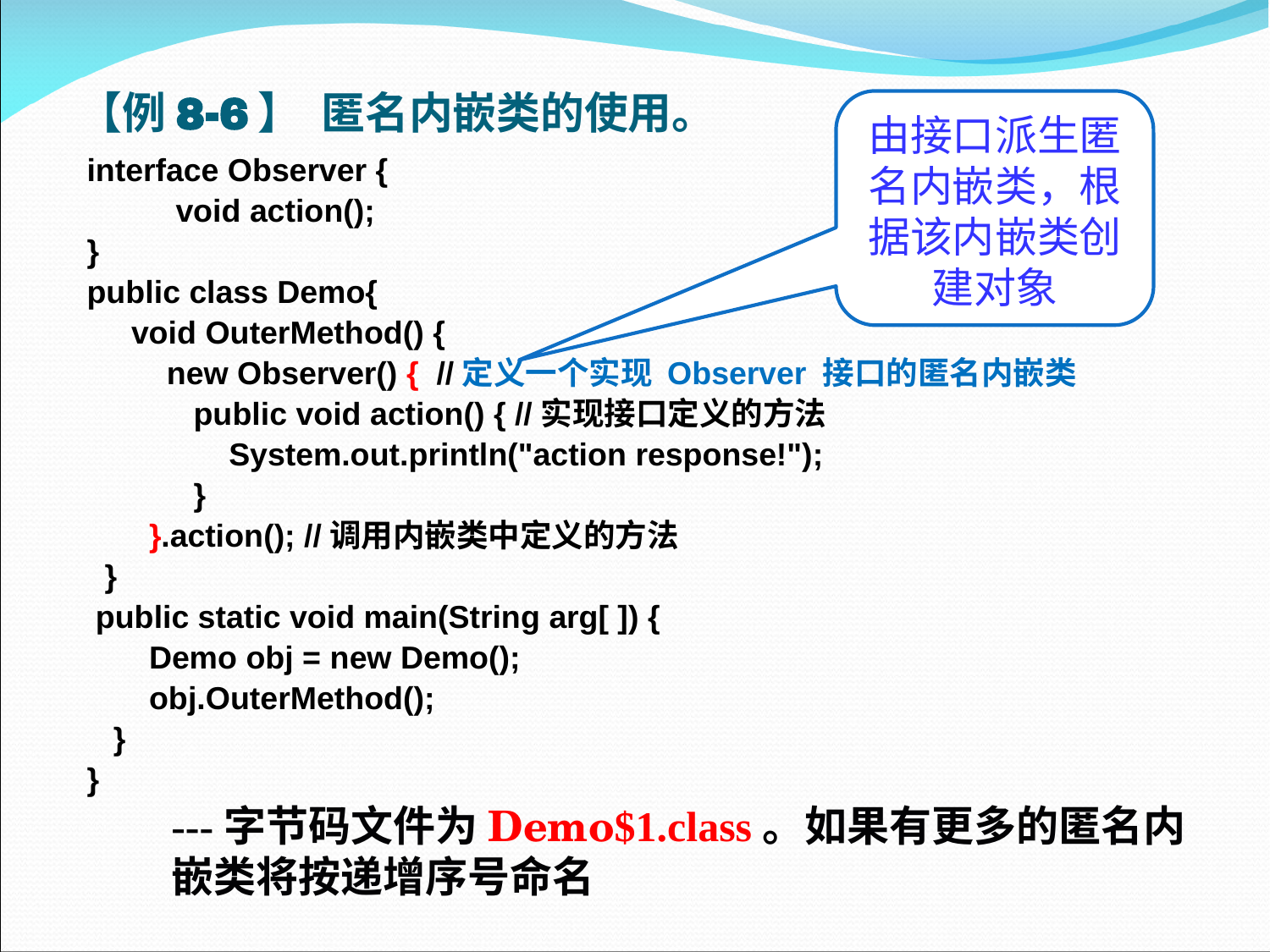

# 【例8-6】  匿名内嵌类的使用。
由接口派生匿名内嵌类，根据该内嵌类创建对象
interface Observer {
          void action();
}
public class Demo{
     void OuterMethod() {
         new Observer() {  //定义一个实现 Observer 接口的匿名内嵌类
            public void action() { //实现接口定义的方法
                System.out.println("action response!");
            }
       }.action(); //调用内嵌类中定义的方法
  }
 public static void main(String arg[ ]) {
       Demo obj = new Demo();
       obj.OuterMethod();
   }
}
---字节码文件为Demo$1.class。如果有更多的匿名内嵌类将按递增序号命名